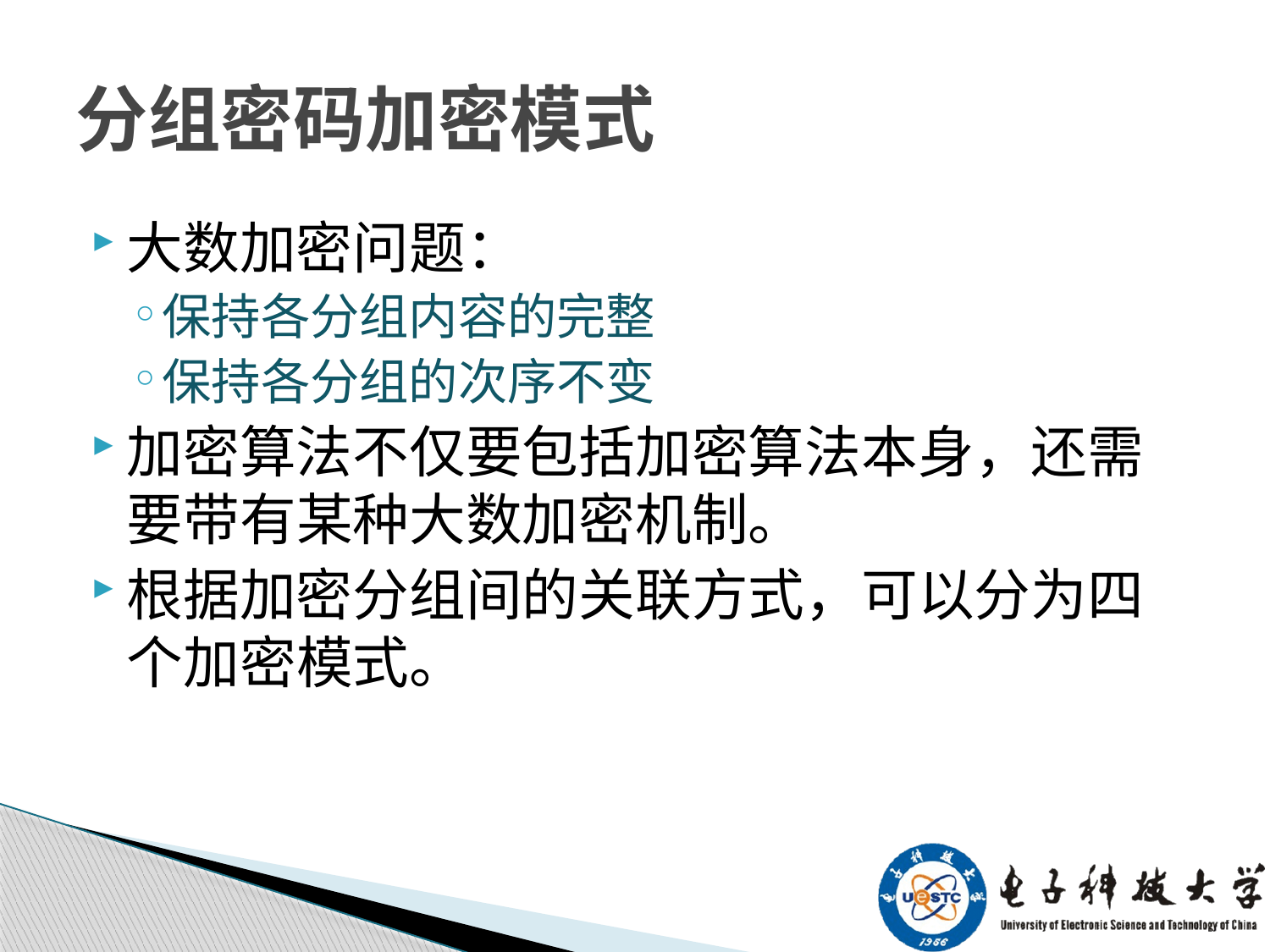

# 分组密码加密模式
大数加密问题：
保持各分组内容的完整
保持各分组的次序不变
加密算法不仅要包括加密算法本身，还需要带有某种大数加密机制。
根据加密分组间的关联方式，可以分为四个加密模式。